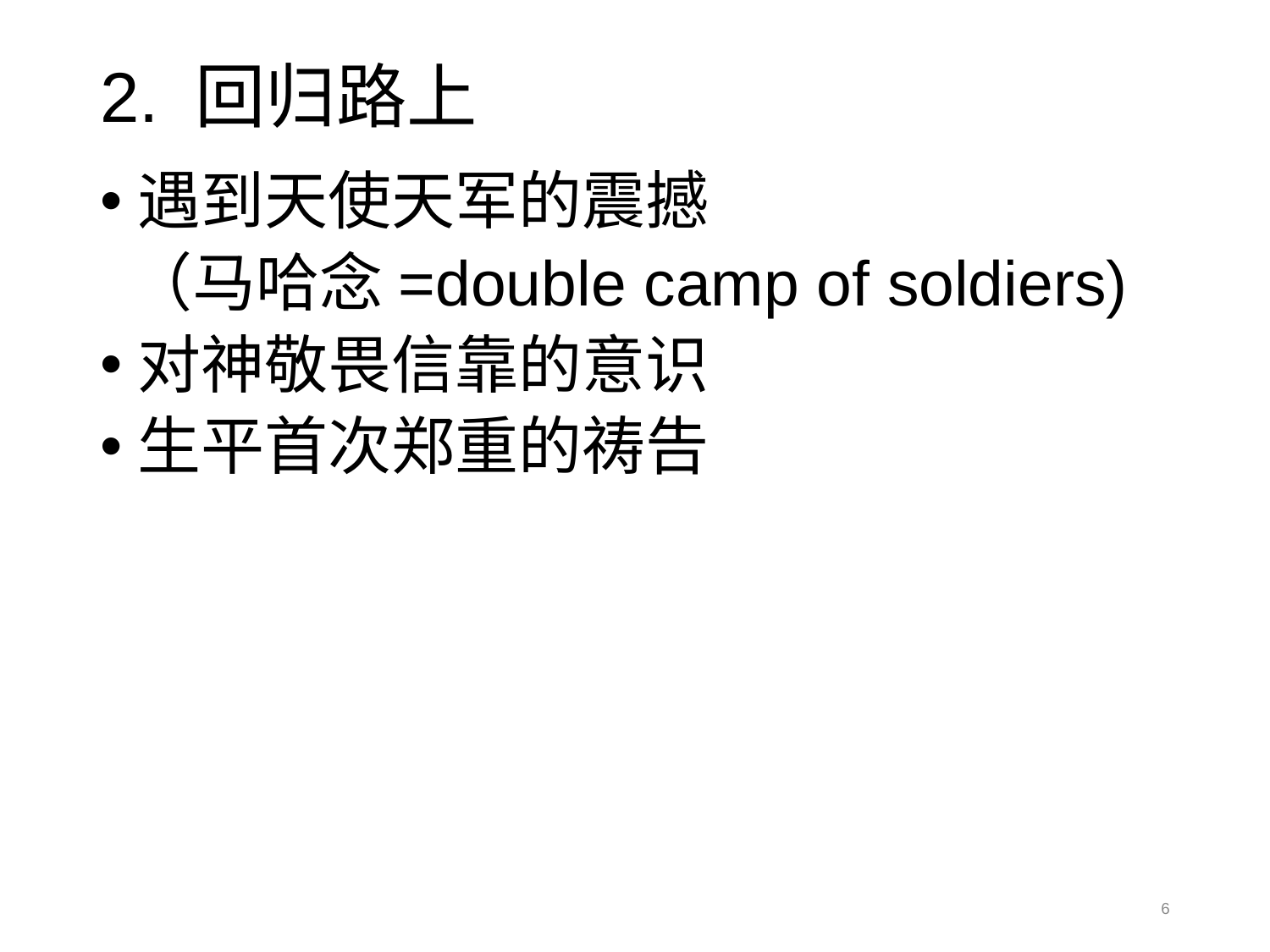

# 2. 回归路上
遇到天使天军的震撼
 （马哈念=double camp of soldiers)
对神敬畏信靠的意识
生平首次郑重的祷告

6